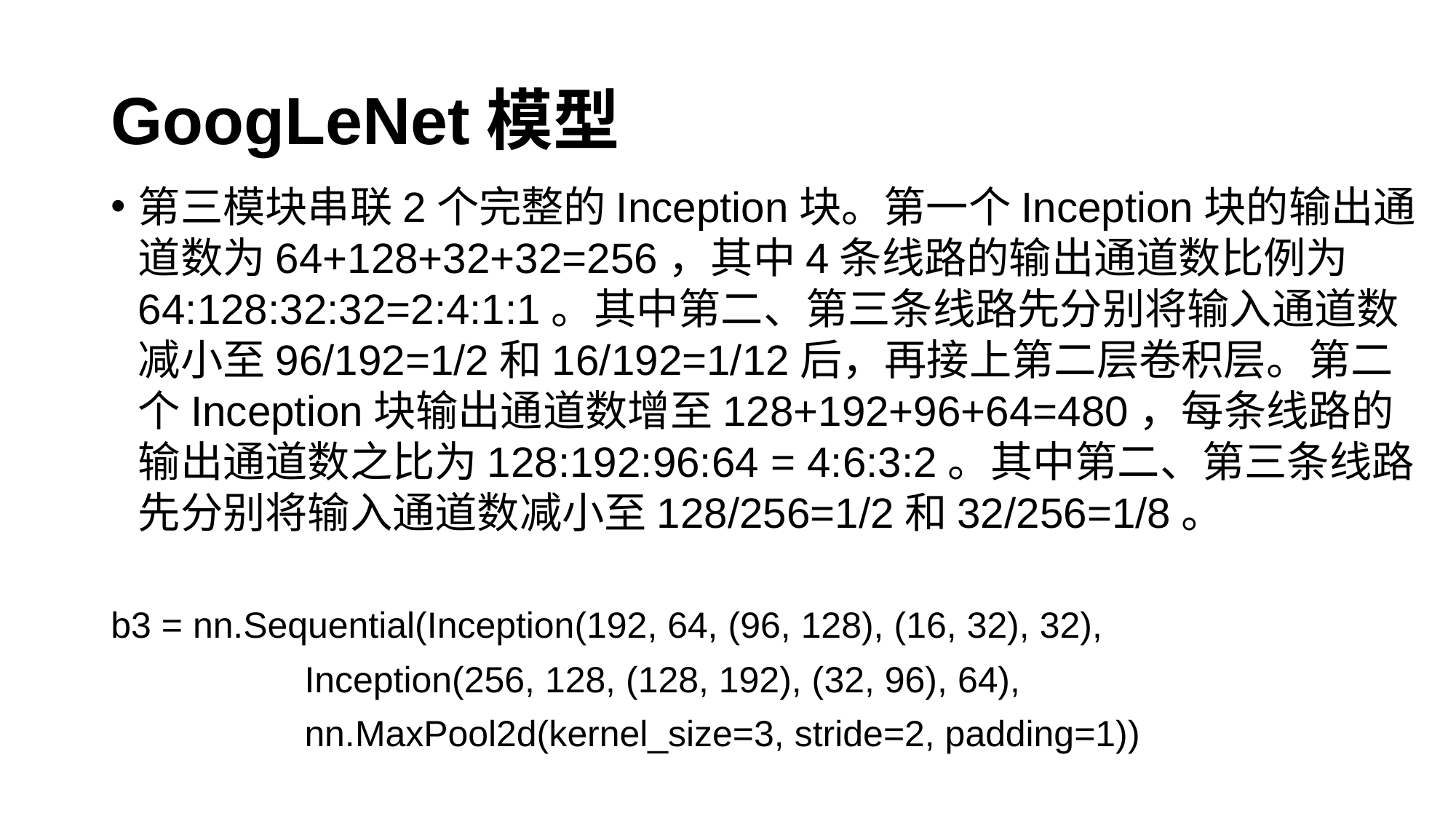

# GoogLeNet模型
第三模块串联2个完整的Inception块。第一个Inception块的输出通道数为64+128+32+32=256，其中4条线路的输出通道数比例为64:128:32:32=2:4:1:1。其中第二、第三条线路先分别将输入通道数减小至96/192=1/2和16/192=1/12后，再接上第二层卷积层。第二个Inception块输出通道数增至128+192+96+64=480，每条线路的输出通道数之比为128:192:96:64 = 4:6:3:2。其中第二、第三条线路先分别将输入通道数减小至128/256=1/2和32/256=1/8。

b3 = nn.Sequential(Inception(192, 64, (96, 128), (16, 32), 32),
                   Inception(256, 128, (128, 192), (32, 96), 64),
                   nn.MaxPool2d(kernel_size=3, stride=2, padding=1))